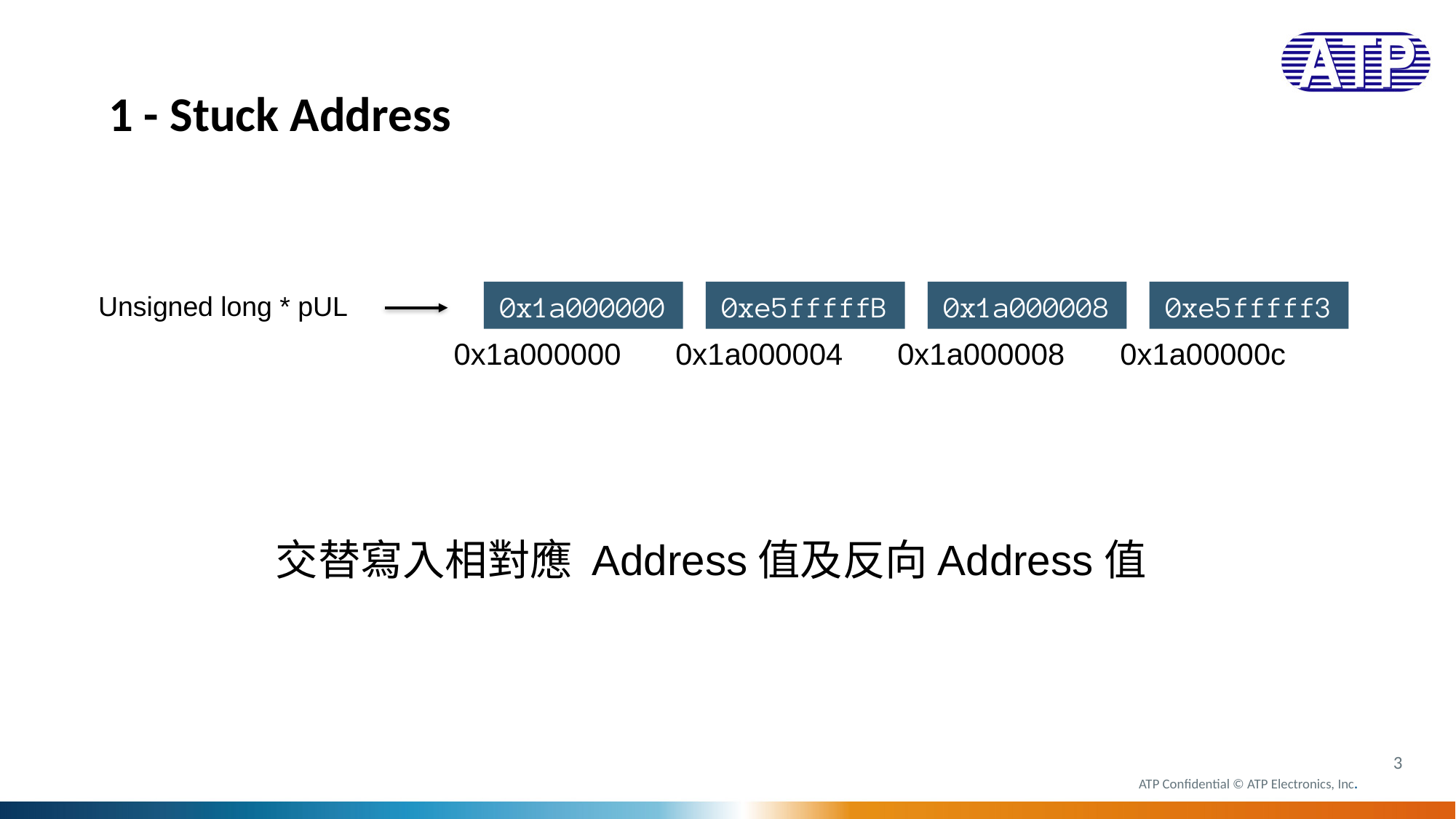

1 - Stuck Address
0x1a000000
0xe5fffffB
0x1a000008
0xe5fffff3
Unsigned long * pUL
0x1a000000
0x1a000004
0x1a000008
0x1a00000c
交替寫入相對應 Address值及反向Address值